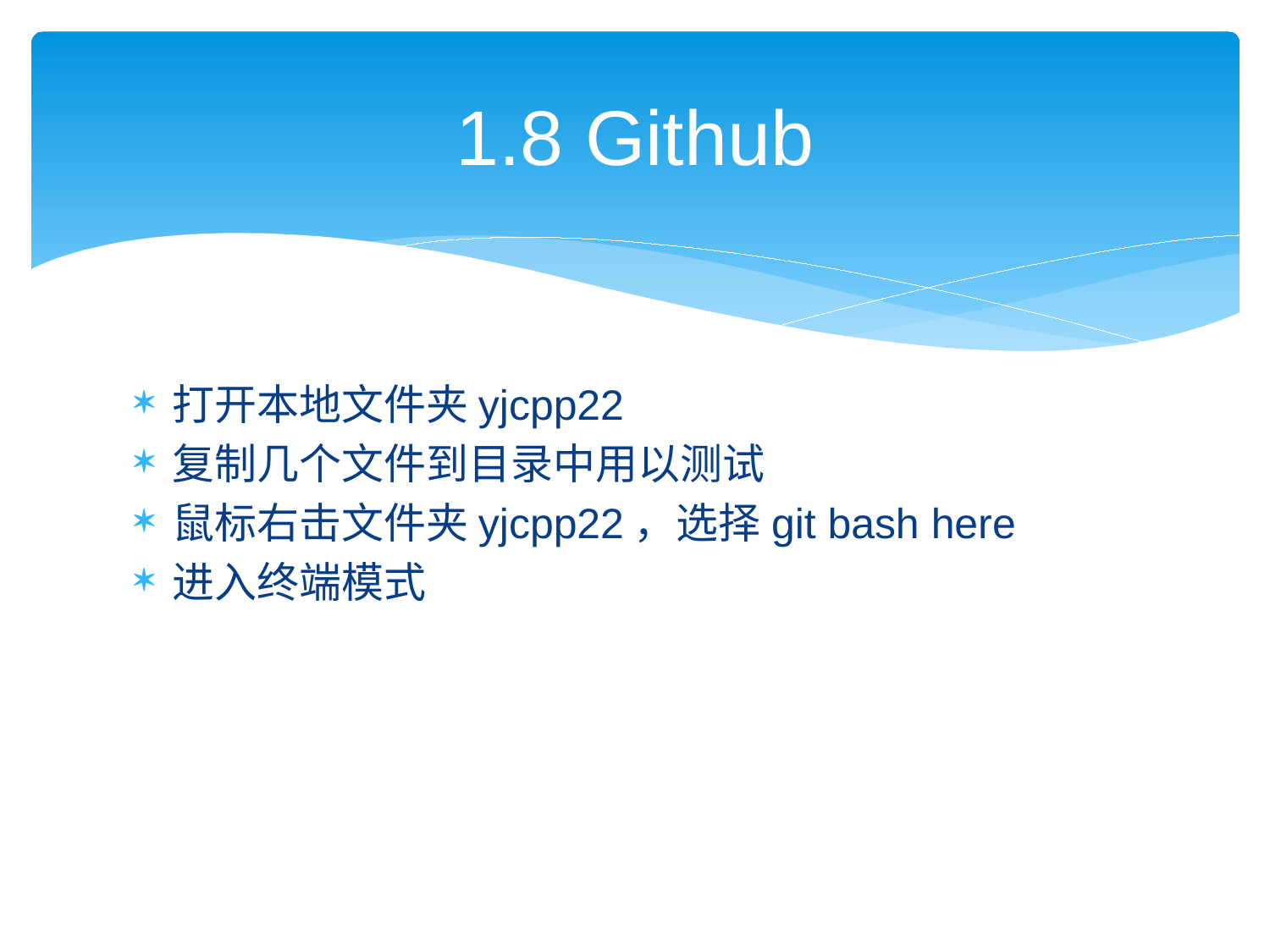

# 1.8 Github
打开本地文件夹yjcpp22
复制几个文件到目录中用以测试
鼠标右击文件夹yjcpp22，选择git bash here
进入终端模式